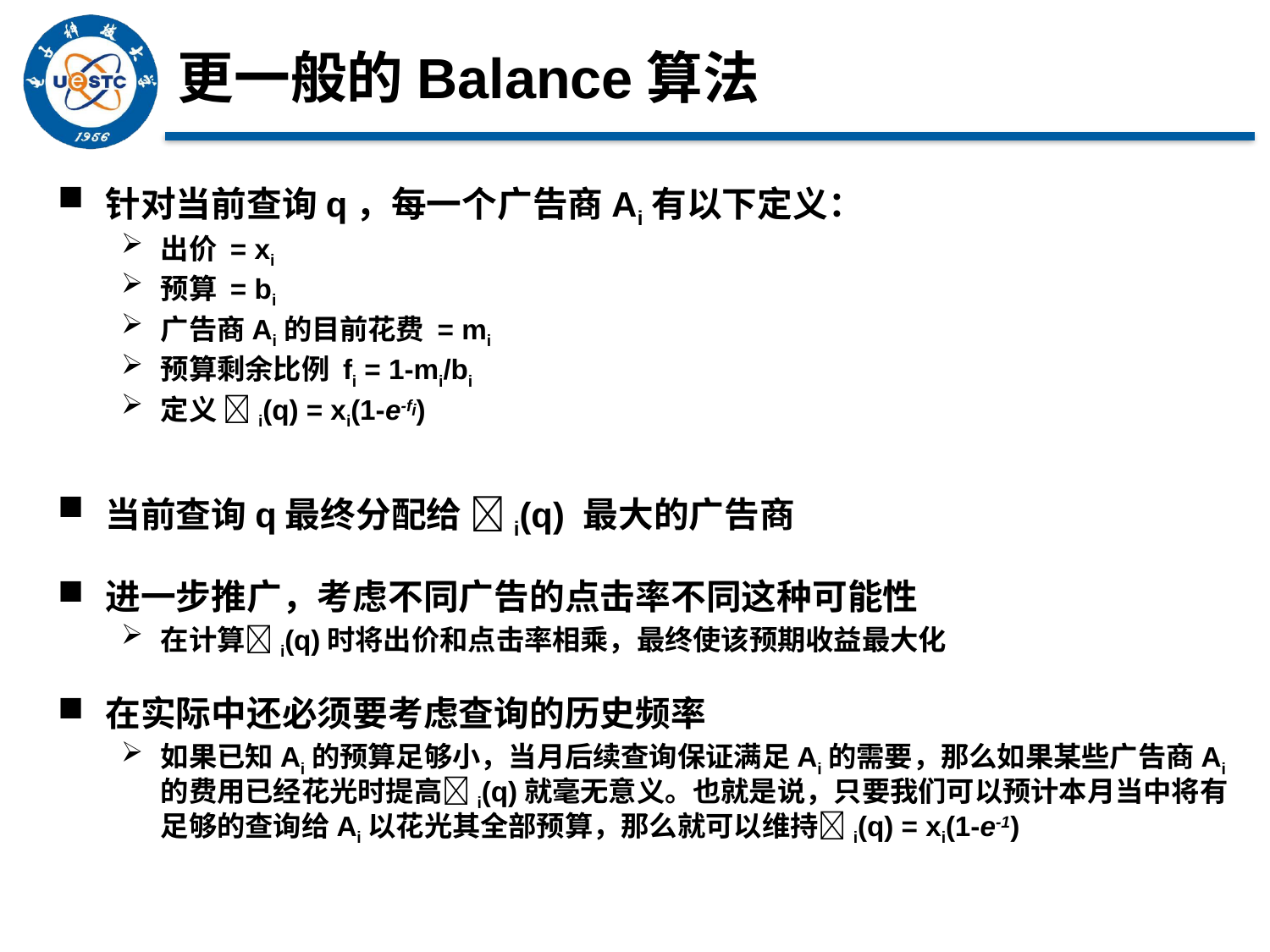

# 更一般的Balance算法
针对当前查询q，每一个广告商Ai有以下定义：
出价 = xi
预算 = bi
广告商Ai的目前花费 = mi
预算剩余比例 fi = 1-mi/bi
定义 ψi(q) = xi(1-e-fi)

当前查询q最终分配给 ψi(q) 最大的广告商

进一步推广，考虑不同广告的点击率不同这种可能性
在计算ψi(q)时将出价和点击率相乘，最终使该预期收益最大化

在实际中还必须要考虑查询的历史频率
如果已知Ai的预算足够小，当月后续查询保证满足Ai的需要，那么如果某些广告商Ai的费用已经花光时提高ψi(q)就毫无意义。也就是说，只要我们可以预计本月当中将有足够的查询给Ai以花光其全部预算，那么就可以维持ψi(q) = xi(1-e-1)